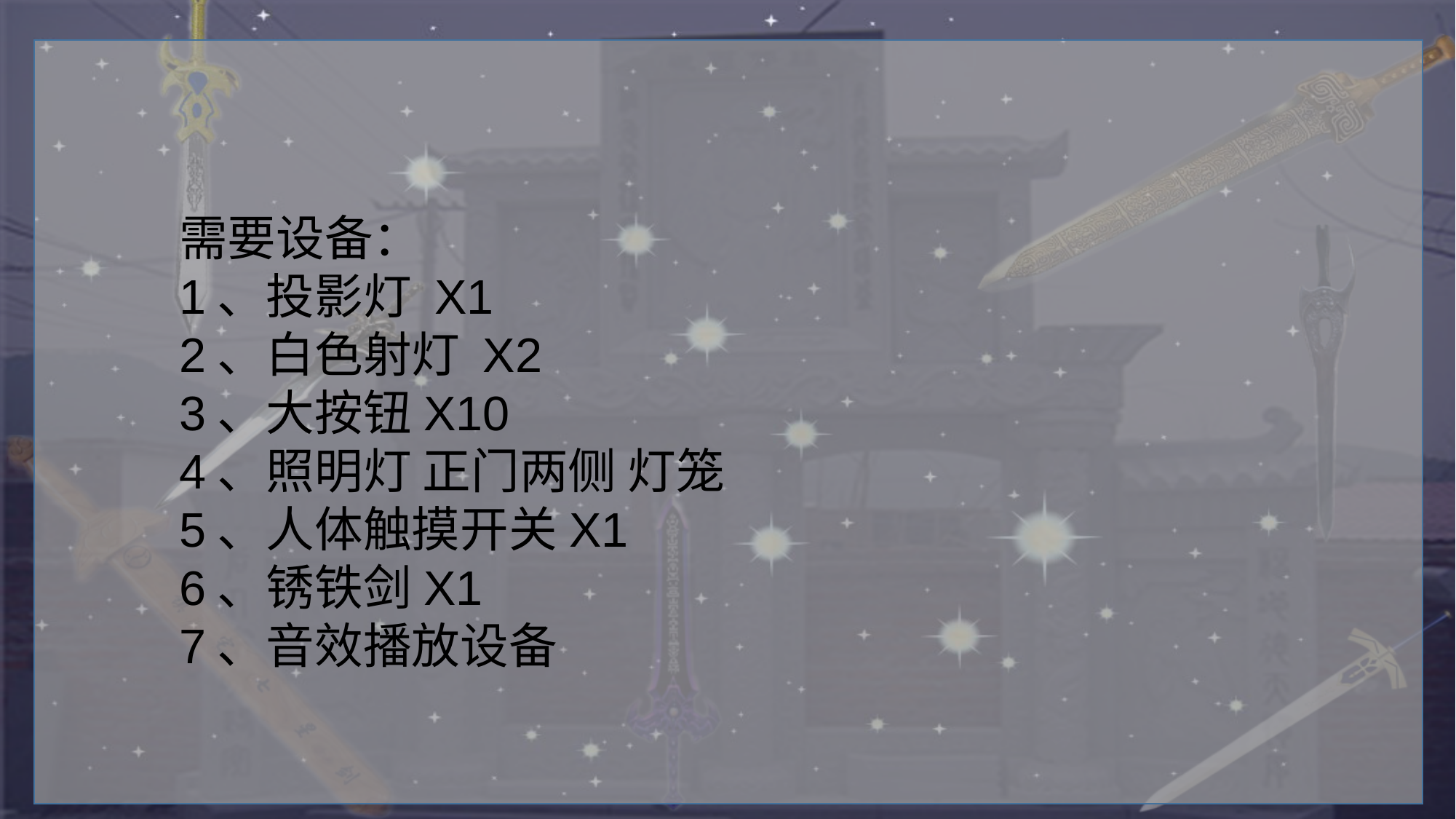

需要设备：
1、投影灯 X1
2、白色射灯 X2
3、大按钮X10
4、照明灯 正门两侧 灯笼
5、人体触摸开关X1
6、锈铁剑X1
7、音效播放设备